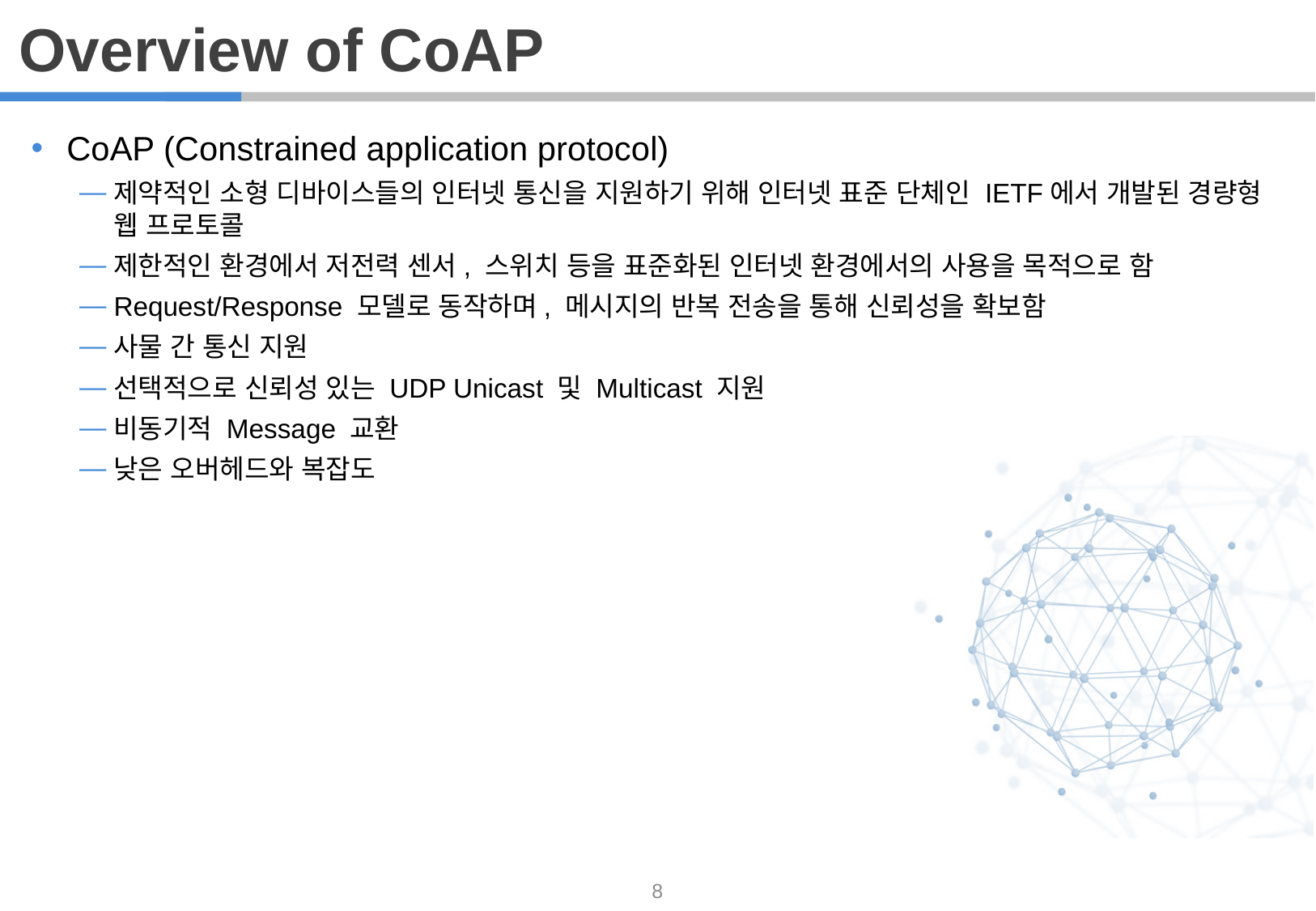

Overview of CoAP
CoAP (Constrained application protocol)
제약적인 소형 디바이스들의 인터넷 통신을 지원하기 위해 인터넷 표준 단체인 IETF에서 개발된 경량형 웹 프로토콜
제한적인 환경에서 저전력 센서, 스위치 등을 표준화된 인터넷 환경에서의 사용을 목적으로 함
Request/Response 모델로 동작하며, 메시지의 반복 전송을 통해 신뢰성을 확보함
사물 간 통신 지원
선택적으로 신뢰성 있는 UDP Unicast 및 Multicast 지원
비동기적 Message 교환
낮은 오버헤드와 복잡도

8